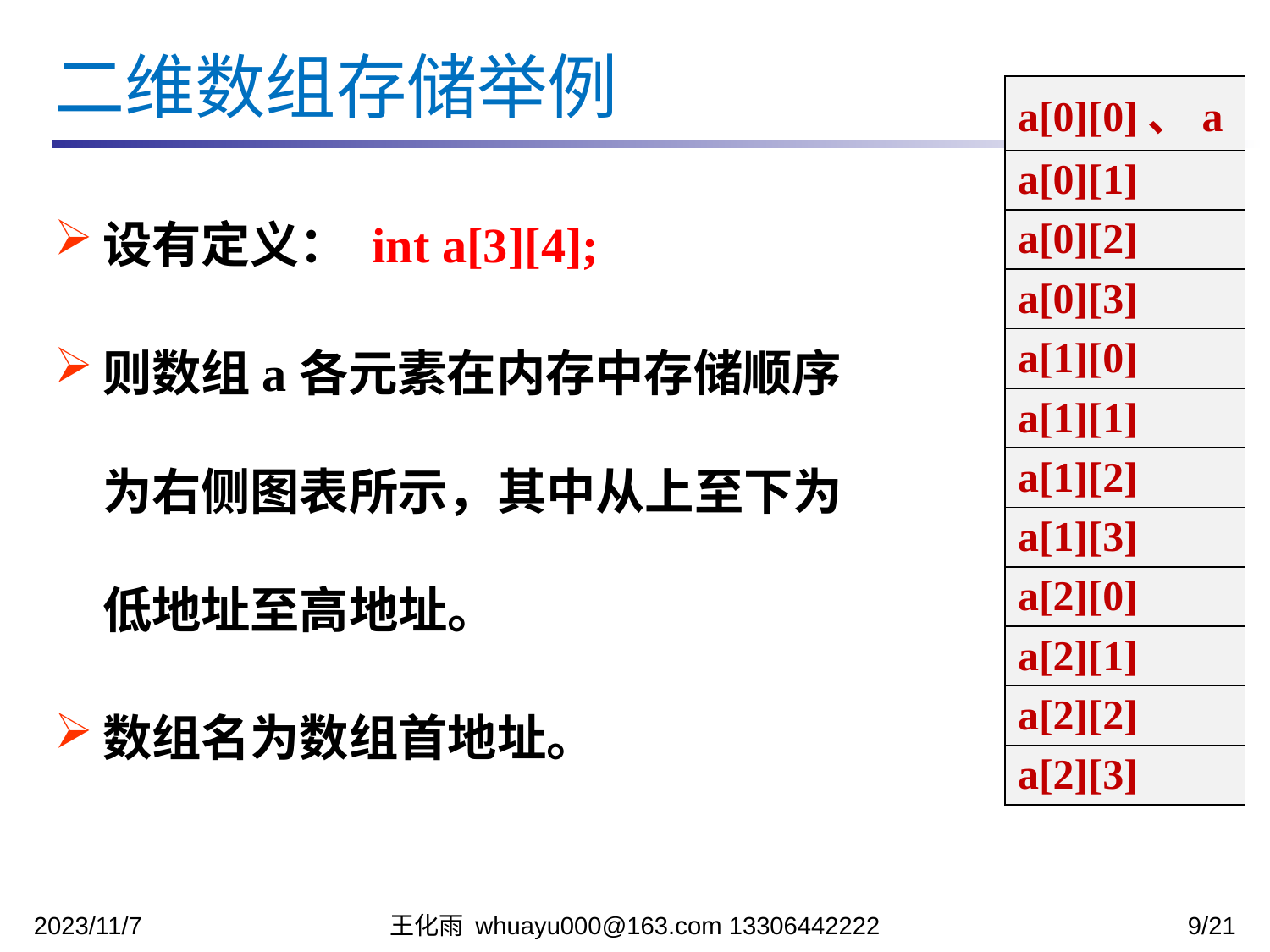

二维数组存储举例
| a[0][0]、a |
| --- |
| a[0][1] |
| a[0][2] |
| a[0][3] |
| a[1][0] |
| a[1][1] |
| a[1][2] |
| a[1][3] |
| a[2][0] |
| a[2][1] |
| a[2][2] |
| a[2][3] |
设有定义： int a[3][4];
则数组a各元素在内存中存储顺序为右侧图表所示，其中从上至下为低地址至高地址。
数组名为数组首地址。
2023/11/7
王化雨 whuayu000@163.com 13306442222
9/21